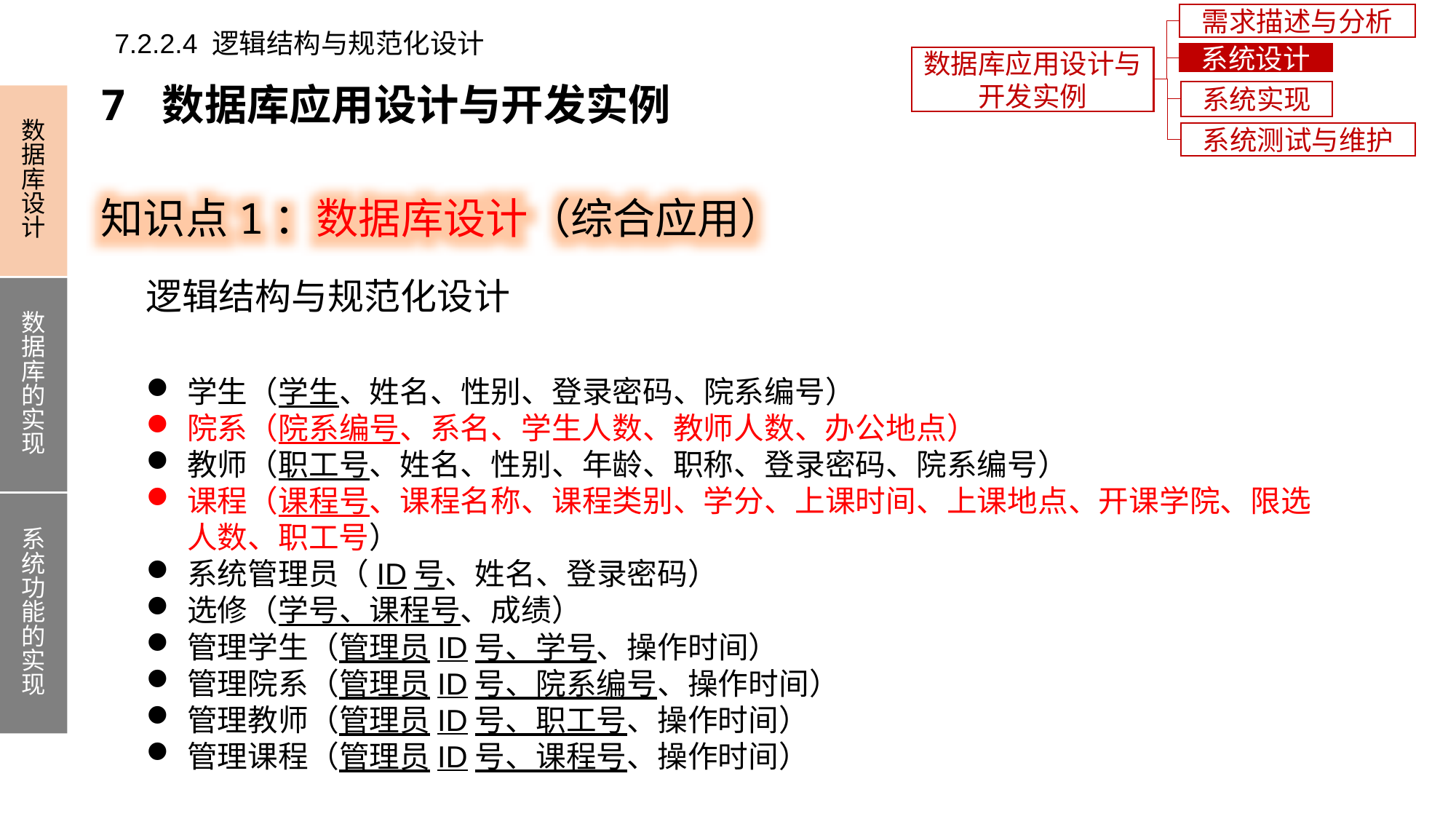

需求描述与分析
7.2.2.4 逻辑结构与规范化设计
系统设计
数据库应用设计与开发实例
7 数据库应用设计与开发实例
系统实现
数据库设计
数据库的实现
系统功能的实现
系统测试与维护
知识点1：数据库设计（综合应用）
逻辑结构与规范化设计

学生（学生、姓名、性别、登录密码、院系编号）
院系（院系编号、系名、学生人数、教师人数、办公地点）
教师（职工号、姓名、性别、年龄、职称、登录密码、院系编号）
课程（课程号、课程名称、课程类别、学分、上课时间、上课地点、开课学院、限选人数、职工号）
系统管理员（ID号、姓名、登录密码）
选修（学号、课程号、成绩）
管理学生（管理员ID号、学号、操作时间）
管理院系（管理员ID号、院系编号、操作时间）
管理教师（管理员ID号、职工号、操作时间）
管理课程（管理员ID号、课程号、操作时间）